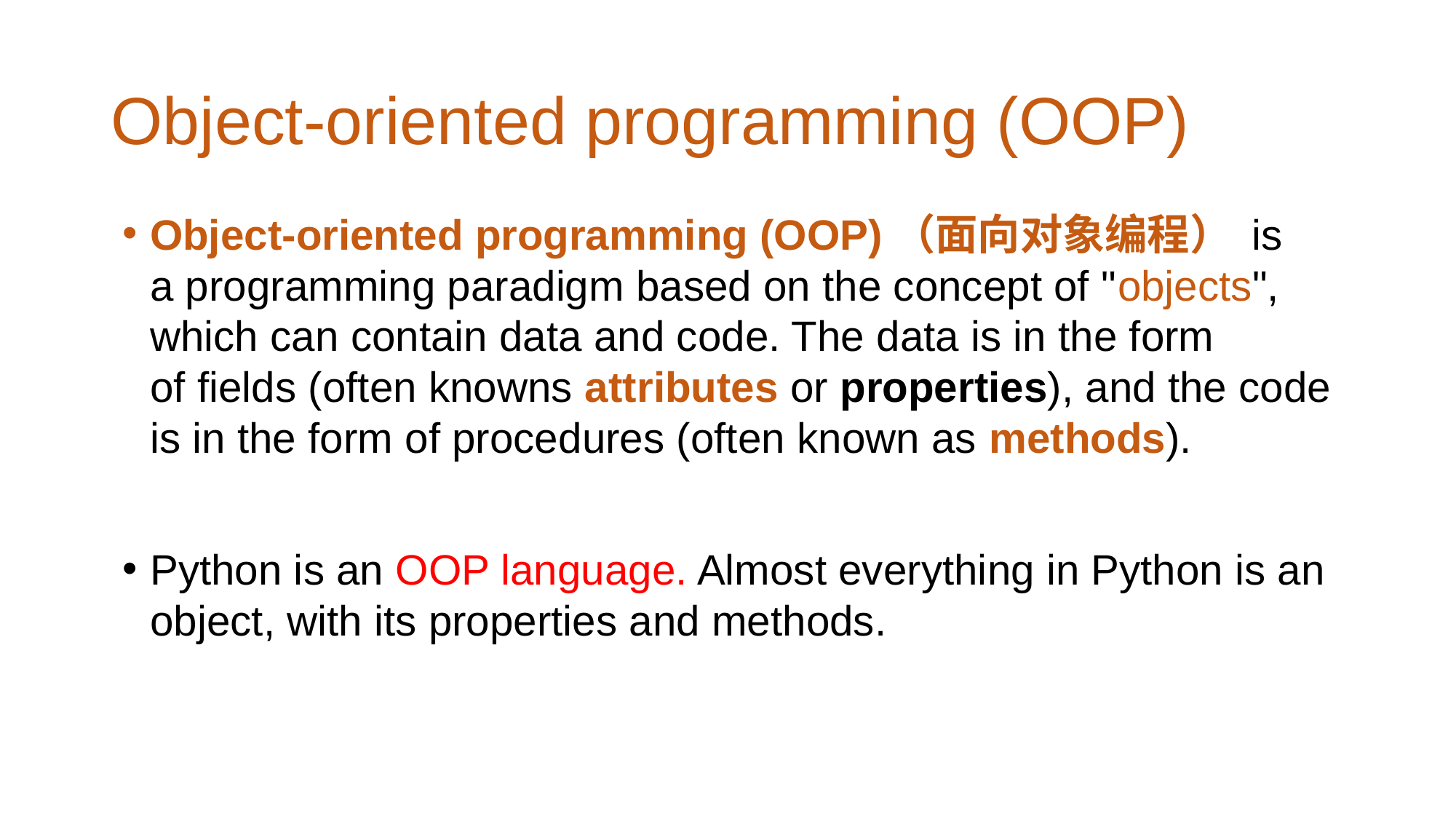

# Object-oriented programming (OOP)
Object-oriented programming (OOP)（面向对象编程） is a programming paradigm based on the concept of "objects", which can contain data and code. The data is in the form of fields (often knowns attributes or properties), and the code is in the form of procedures (often known as methods).

Python is an OOP language. Almost everything in Python is an object, with its properties and methods.